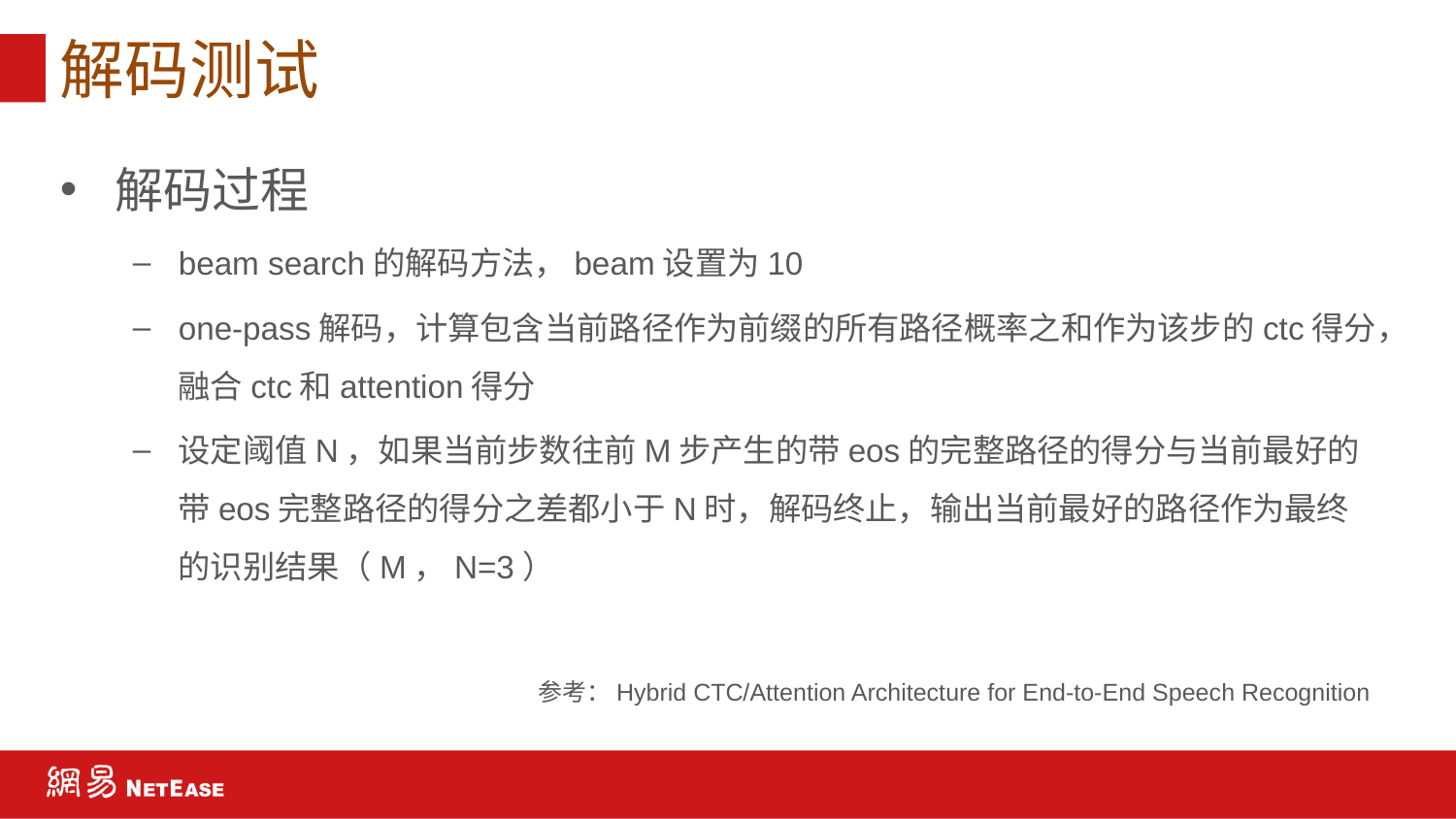

# 解码测试
解码过程
beam search的解码方法，beam设置为10
one-pass解码，计算包含当前路径作为前缀的所有路径概率之和作为该步的ctc得分，融合ctc和attention得分
设定阈值N，如果当前步数往前M步产生的带eos的完整路径的得分与当前最好的带eos完整路径的得分之差都小于N时，解码终止，输出当前最好的路径作为最终的识别结果（M，N=3）

  参考：Hybrid CTC/Attention Architecture for End-to-End Speech Recognition